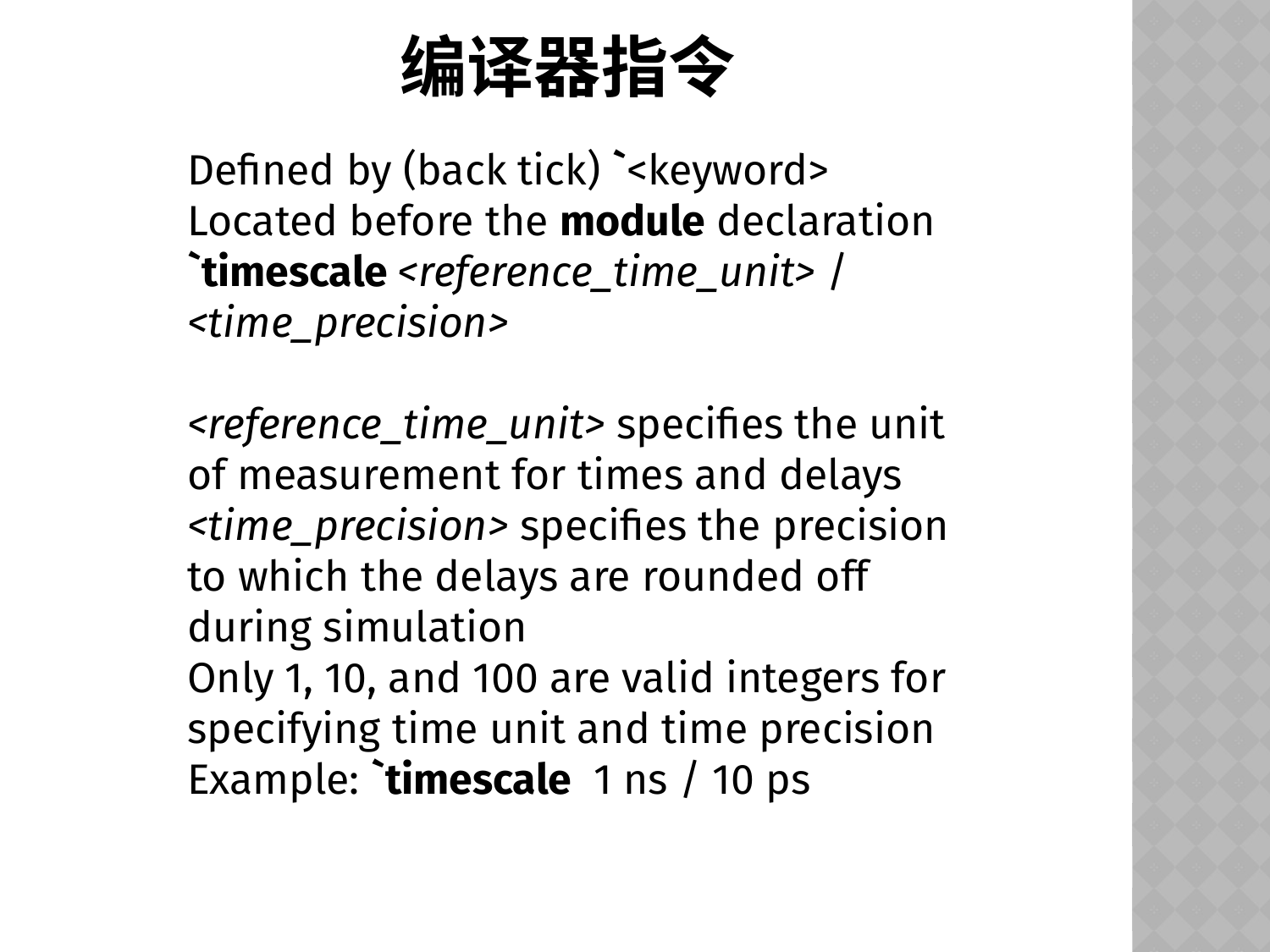

# 编译器指令
Defined by (back tick) `<keyword>
Located before the module declaration
`timescale <reference_time_unit> / <time_precision>

<reference_time_unit> specifies the unit of measurement for times and delays
<time_precision> specifies the precision to which the delays are rounded off during simulation
Only 1, 10, and 100 are valid integers for specifying time unit and time precision
Example: `timescale  1 ns / 10 ps